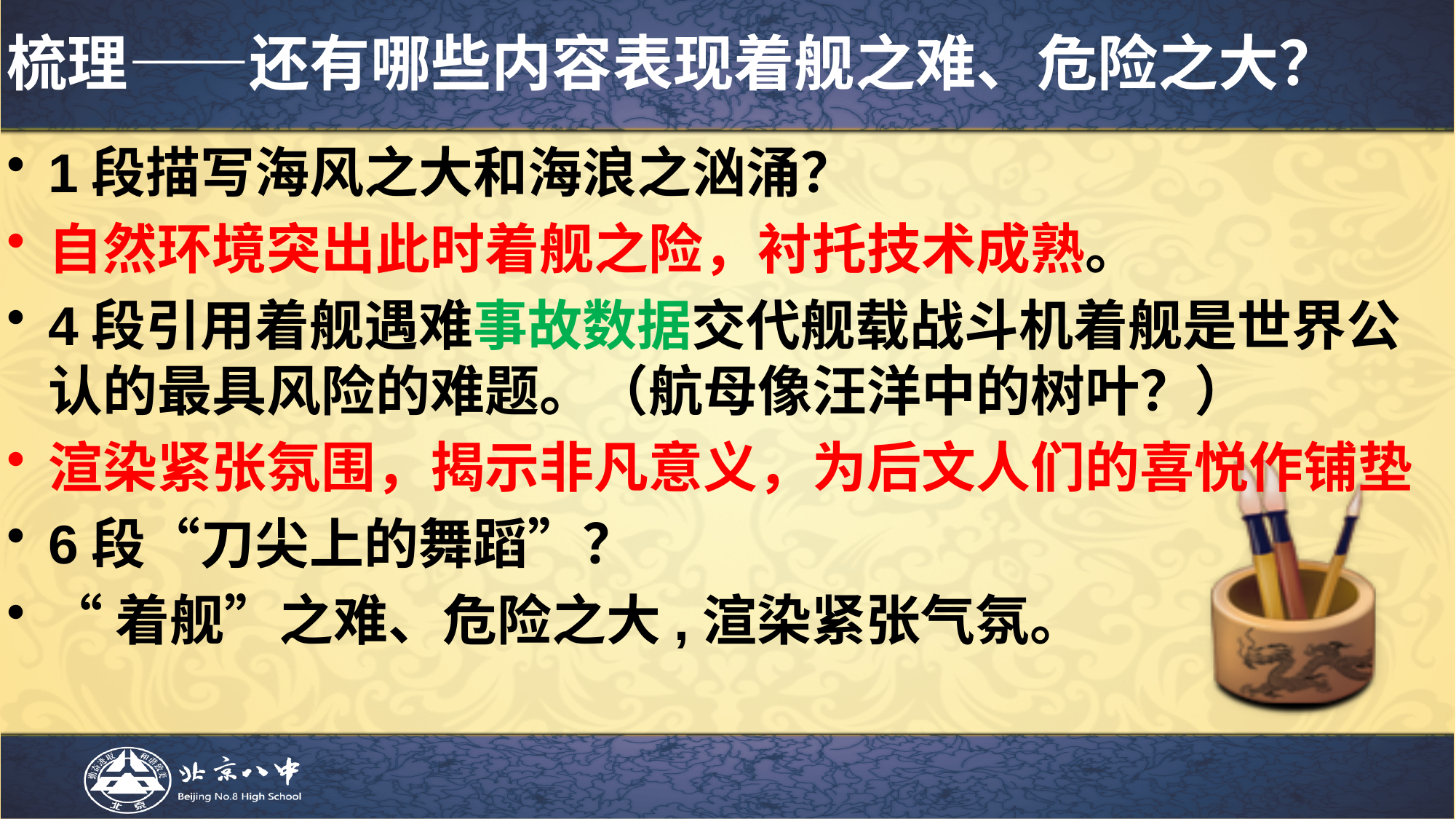

# 梳理——还有哪些内容表现着舰之难、危险之大？
1段描写海风之大和海浪之汹涌？
自然环境突出此时着舰之险，衬托技术成熟。
4段引用着舰遇难事故数据交代舰载战斗机着舰是世界公认的最具风险的难题。（航母像汪洋中的树叶？）
渲染紧张氛围，揭示非凡意义，为后文人们的喜悦作铺垫
6段“刀尖上的舞蹈”？
“着舰”之难、危险之大,渲染紧张气氛。